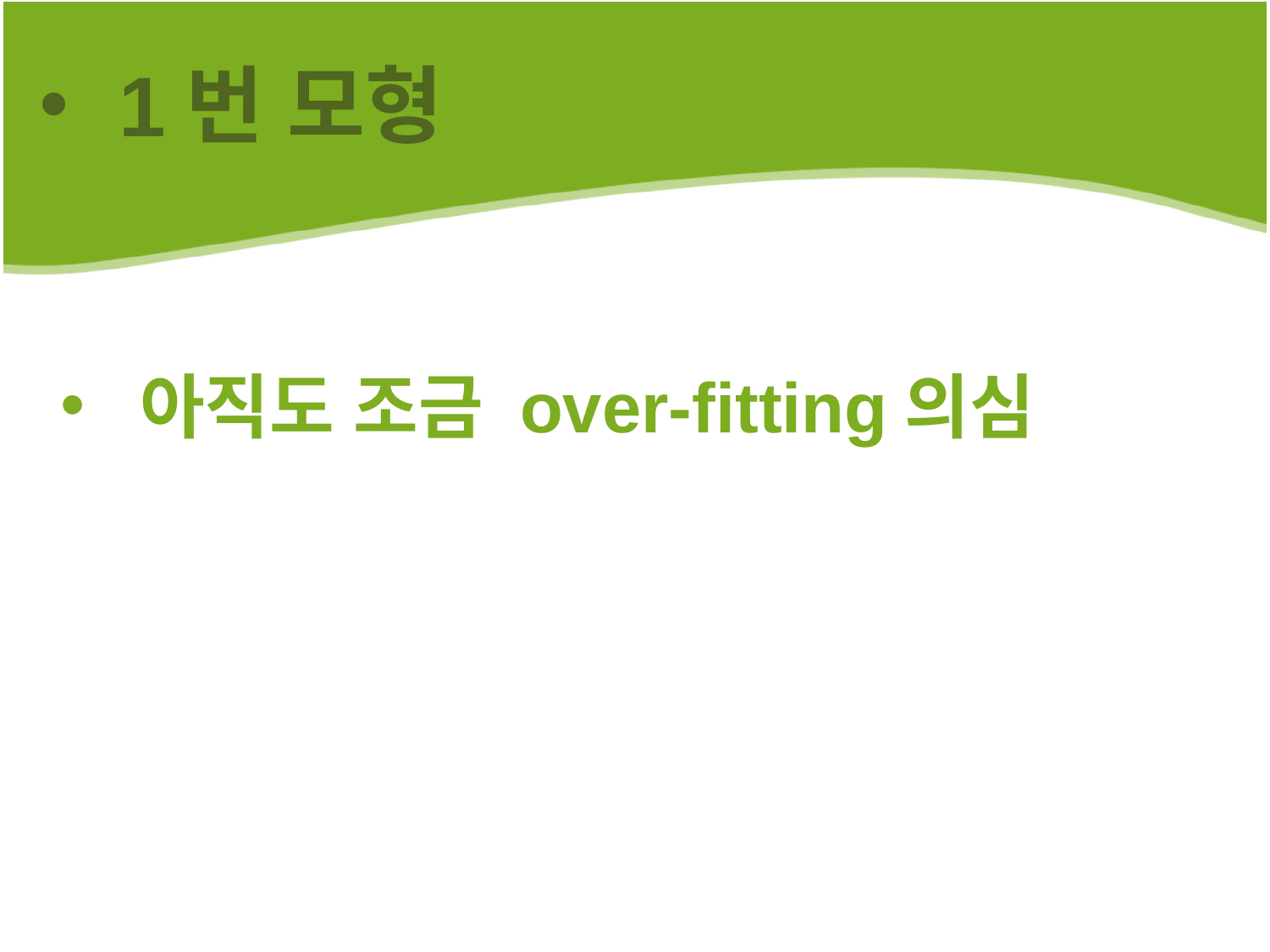

1번 모형
아직도 조금 over-fitting의심

자료
현상